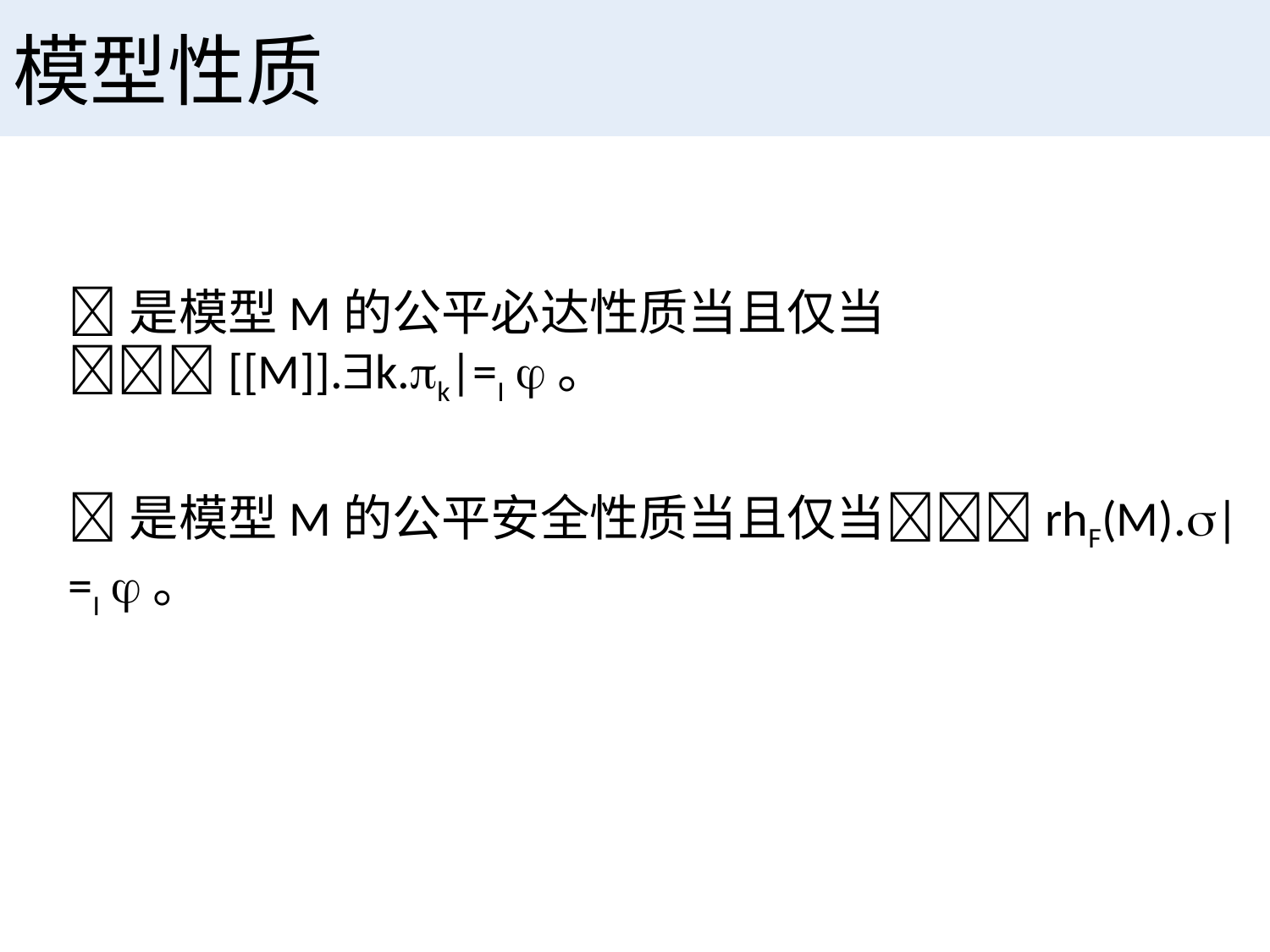

# 模型性质

ϕ是模型M的公平必达性质当且仅当∀π∈[[M]].∃k.πk|=I ϕ。

ϕ是模型M的公平安全性质当且仅当∀σ∈rhF(M).σ|=I ϕ。